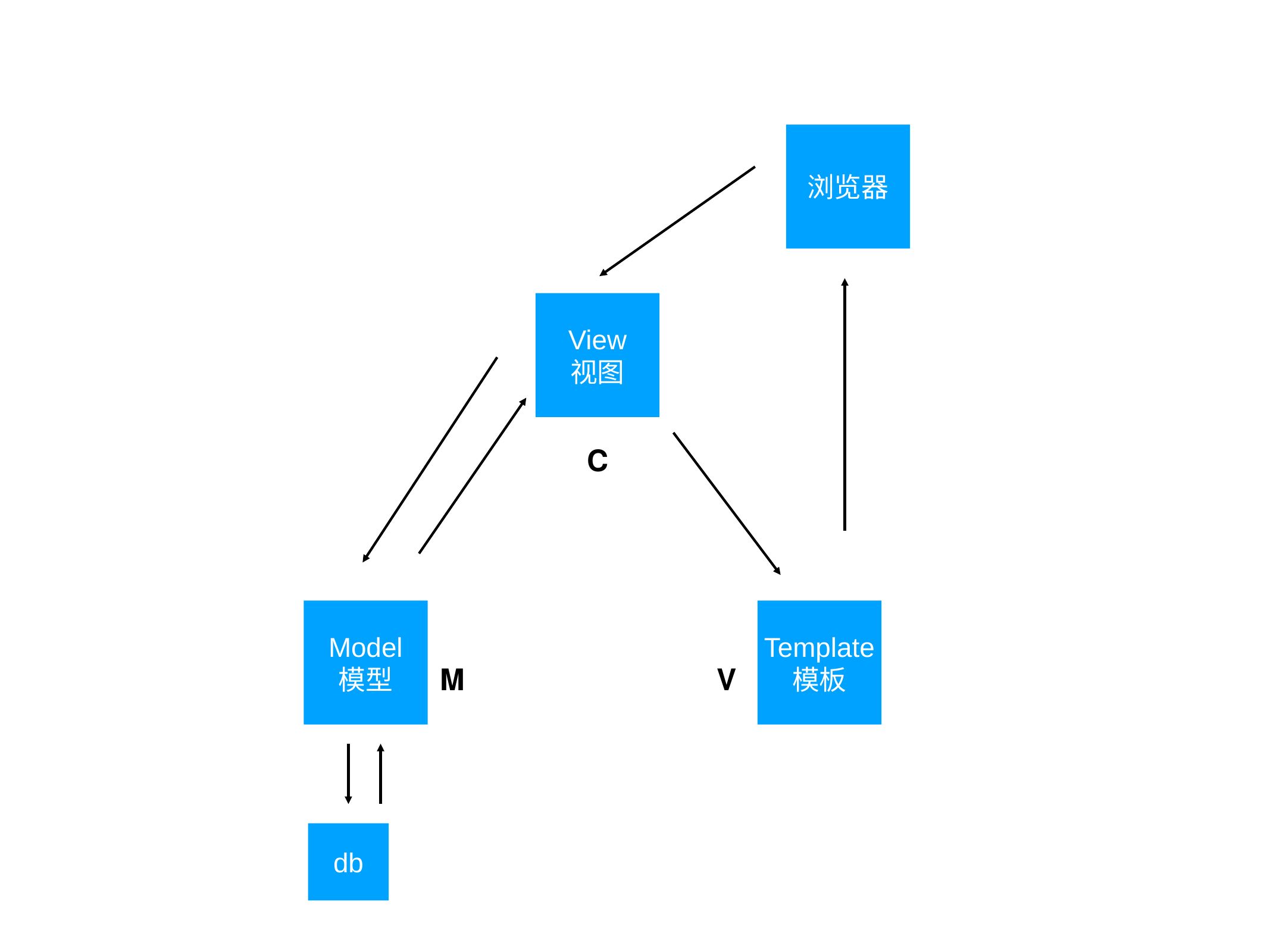

浏览器

View
视图

C
Model
模型
Template
模板
M
V

db